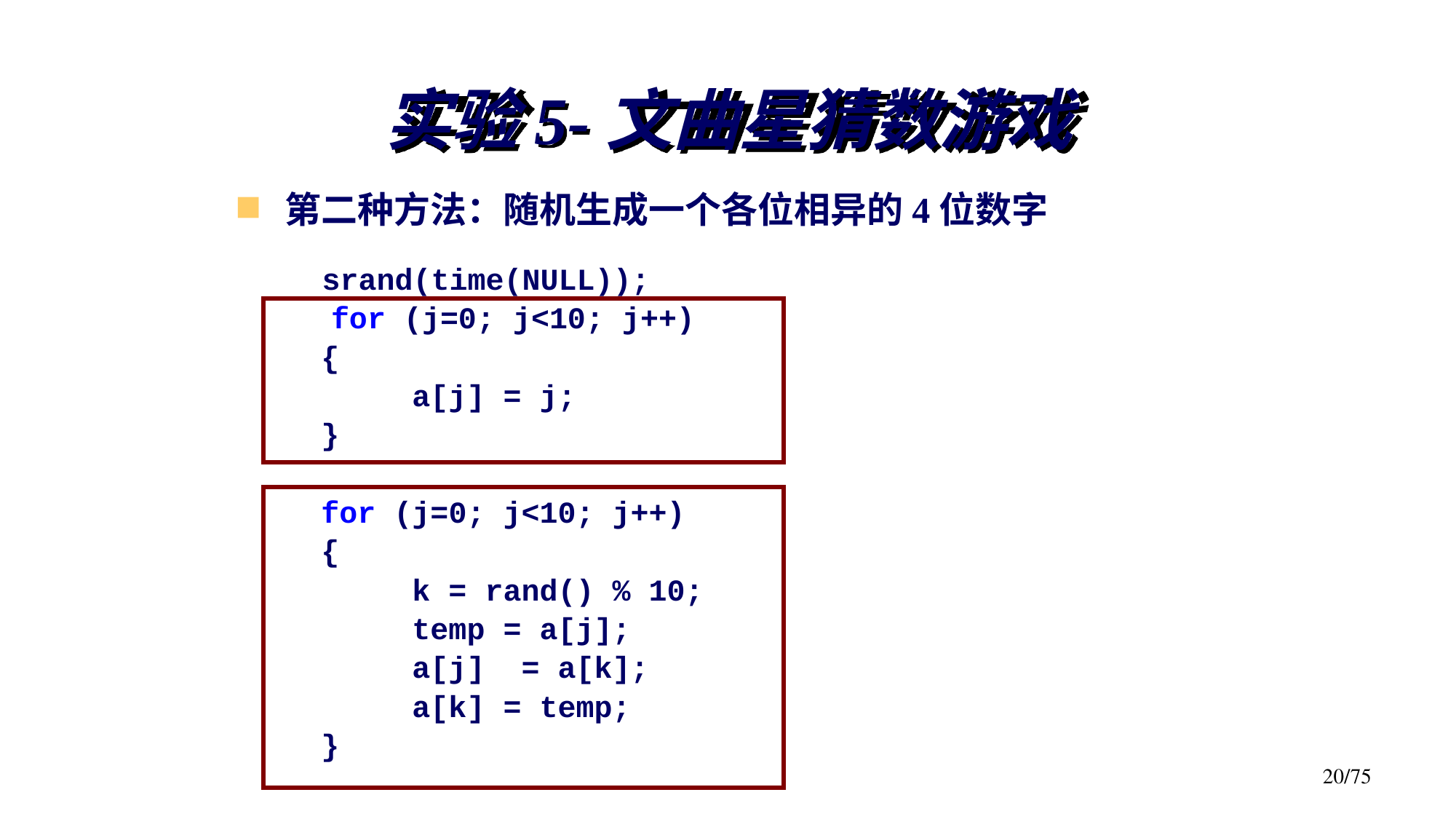

# 实验5-文曲星猜数游戏
第二种方法：随机生成一个各位相异的4位数字

     srand(time(NULL));
     for (j=0; j<10; j++)
	  {
		 a[j] = j;
	  }

	  for (j=0; j<10; j++)
	  {
		 k = rand() % 10;
		 temp = a[j];
		 a[j]  = a[k];
		 a[k] = temp;
	  }